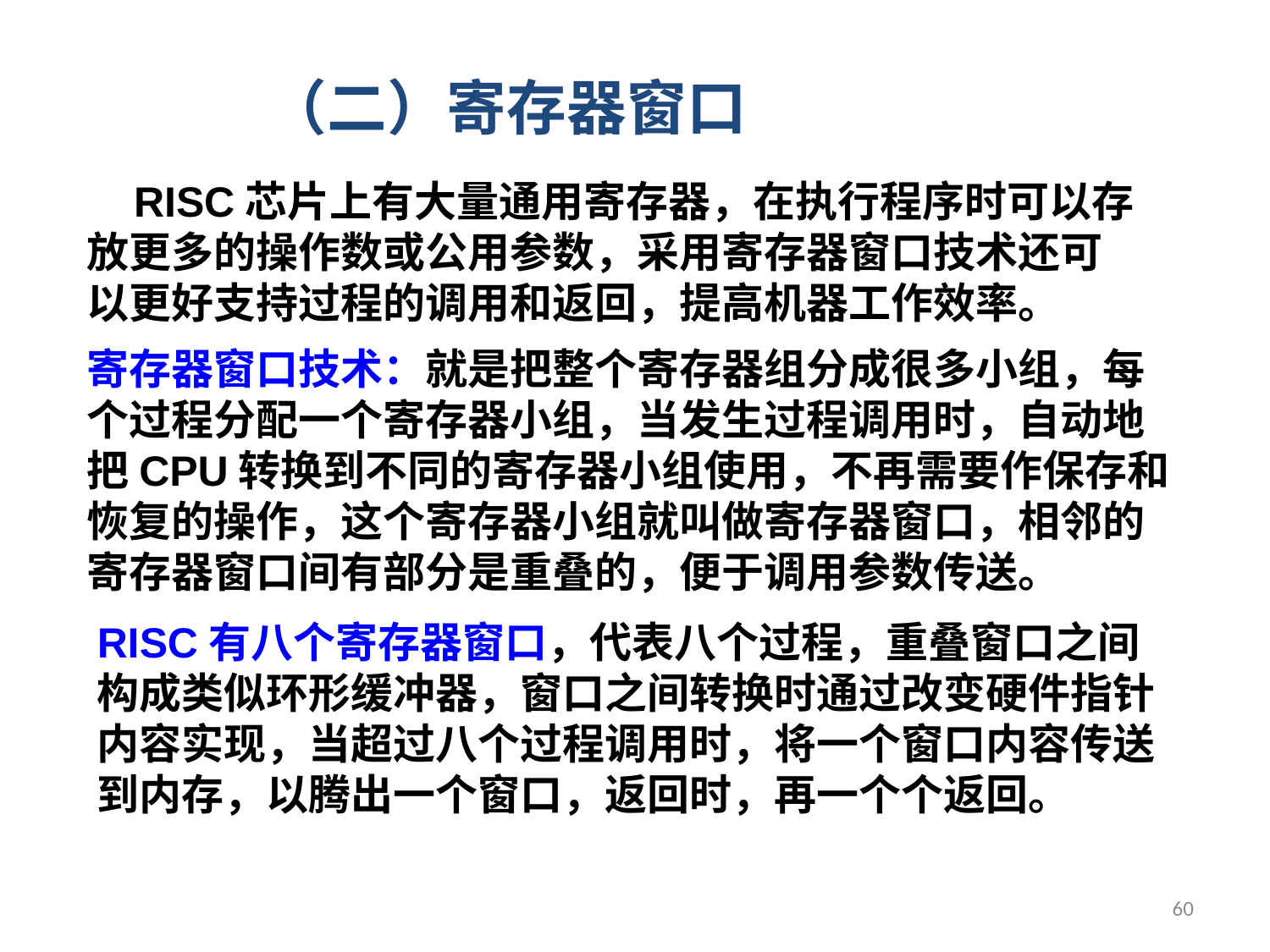

（二）寄存器窗口
    RISC芯片上有大量通用寄存器，在执行程序时可以存放更多的操作数或公用参数，采用寄存器窗口技术还可以更好支持过程的调用和返回，提高机器工作效率。
寄存器窗口技术：就是把整个寄存器组分成很多小组，每个过程分配一个寄存器小组，当发生过程调用时，自动地把CPU转换到不同的寄存器小组使用，不再需要作保存和恢复的操作，这个寄存器小组就叫做寄存器窗口，相邻的寄存器窗口间有部分是重叠的，便于调用参数传送。
RISC有八个寄存器窗口，代表八个过程，重叠窗口之间构成类似环形缓冲器，窗口之间转换时通过改变硬件指针内容实现，当超过八个过程调用时，将一个窗口内容传送到内存，以腾出一个窗口，返回时，再一个个返回。
60